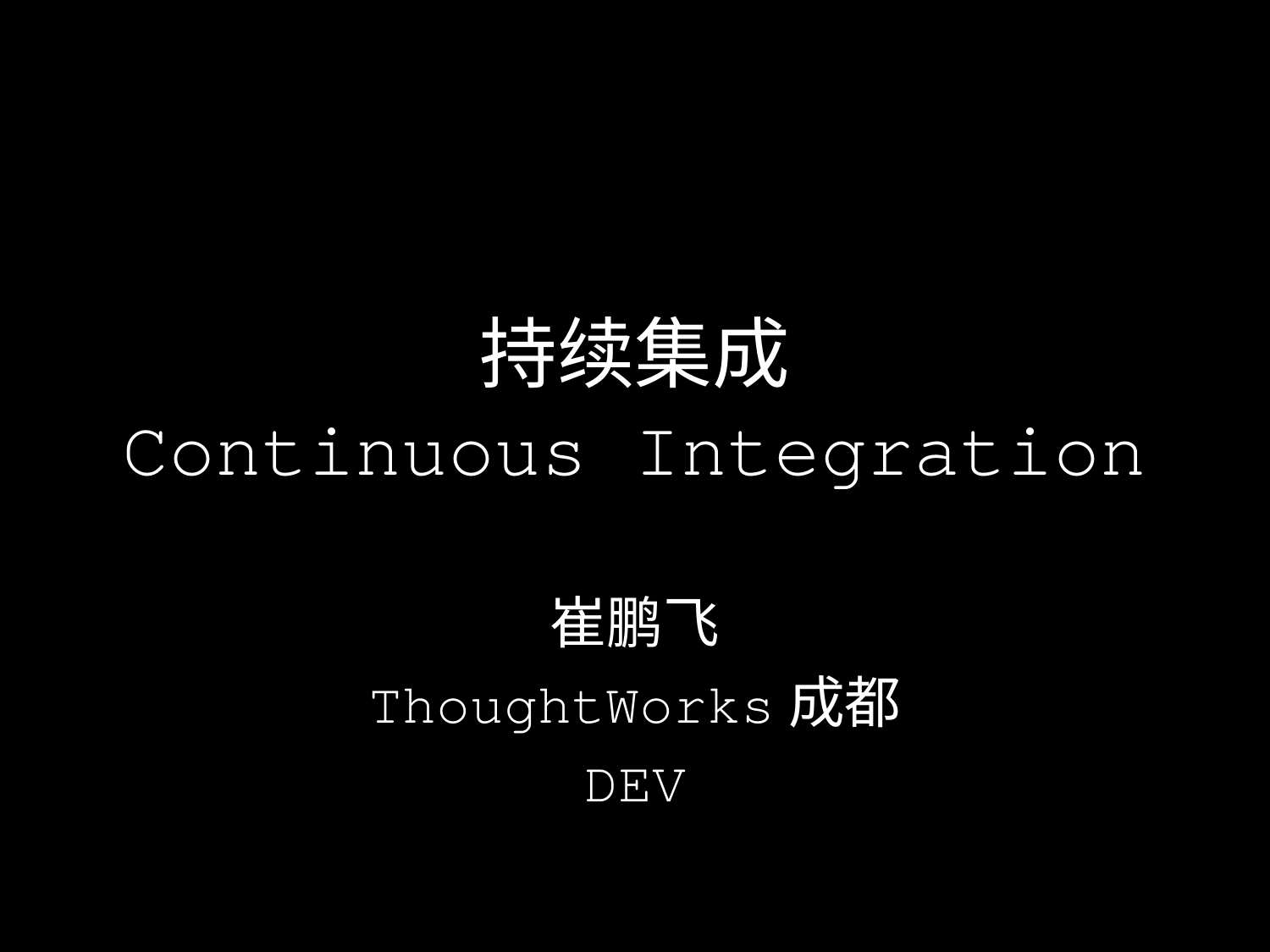

# 持续集成 Continuous Integration
崔鹏飞
ThoughtWorks成都
DEV